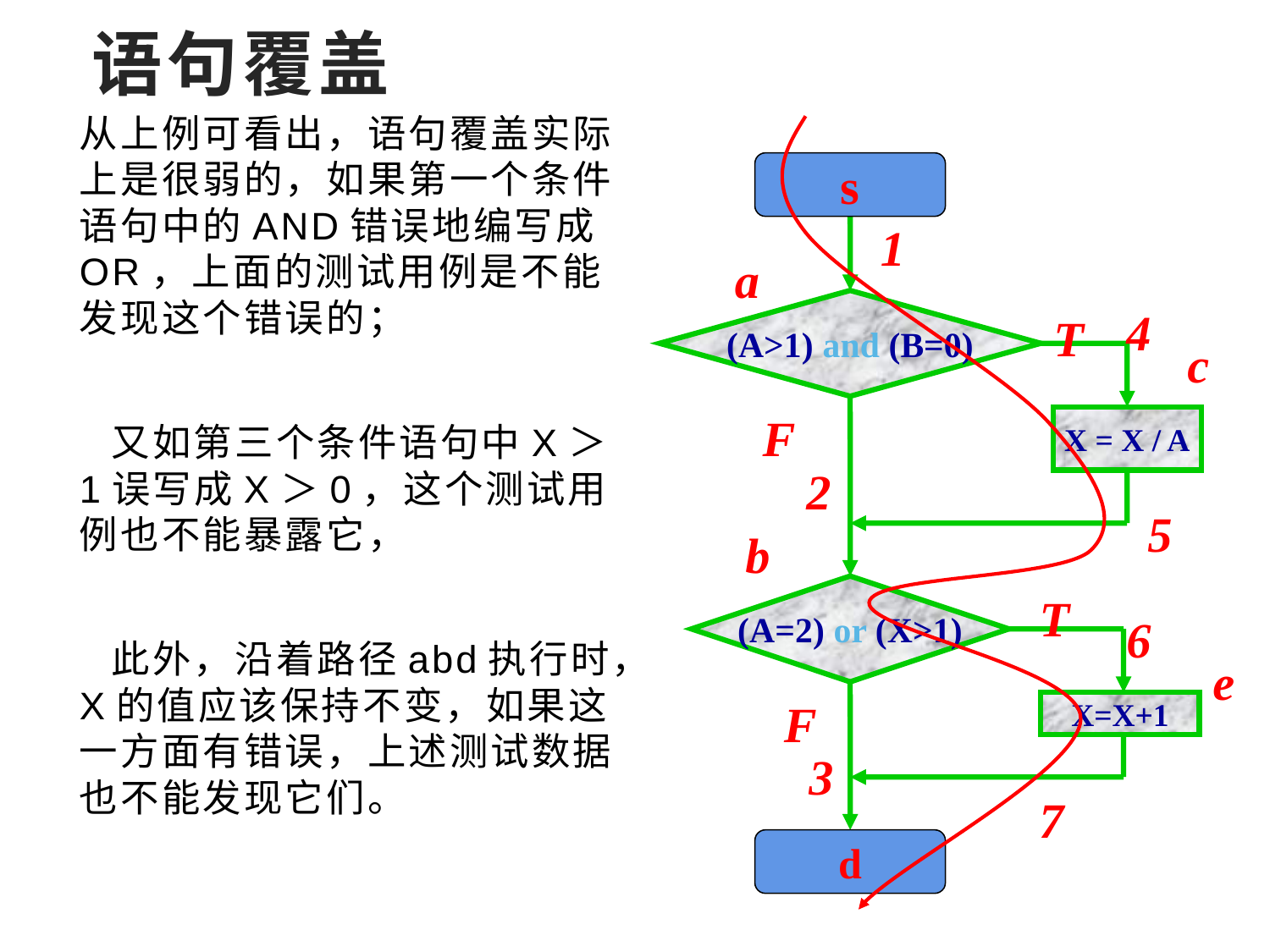

# 语句覆盖
		从上例可看出，语句覆盖实际上是很弱的，如果第一个条件语句中的AND错误地编写成OR，上面的测试用例是不能发现这个错误的；

    又如第三个条件语句中X＞1误写成X＞0，这个测试用例也不能暴露它，

    此外，沿着路径abd执行时，X的值应该保持不变，如果这一方面有错误，上述测试数据也不能发现它们。

s

1
a
(A>1) and (B=0)
4
T
c

F
X = X / A
2

5
b

(A=2) or (X>1)
T
6

e

F
X=X+1

3

7
d